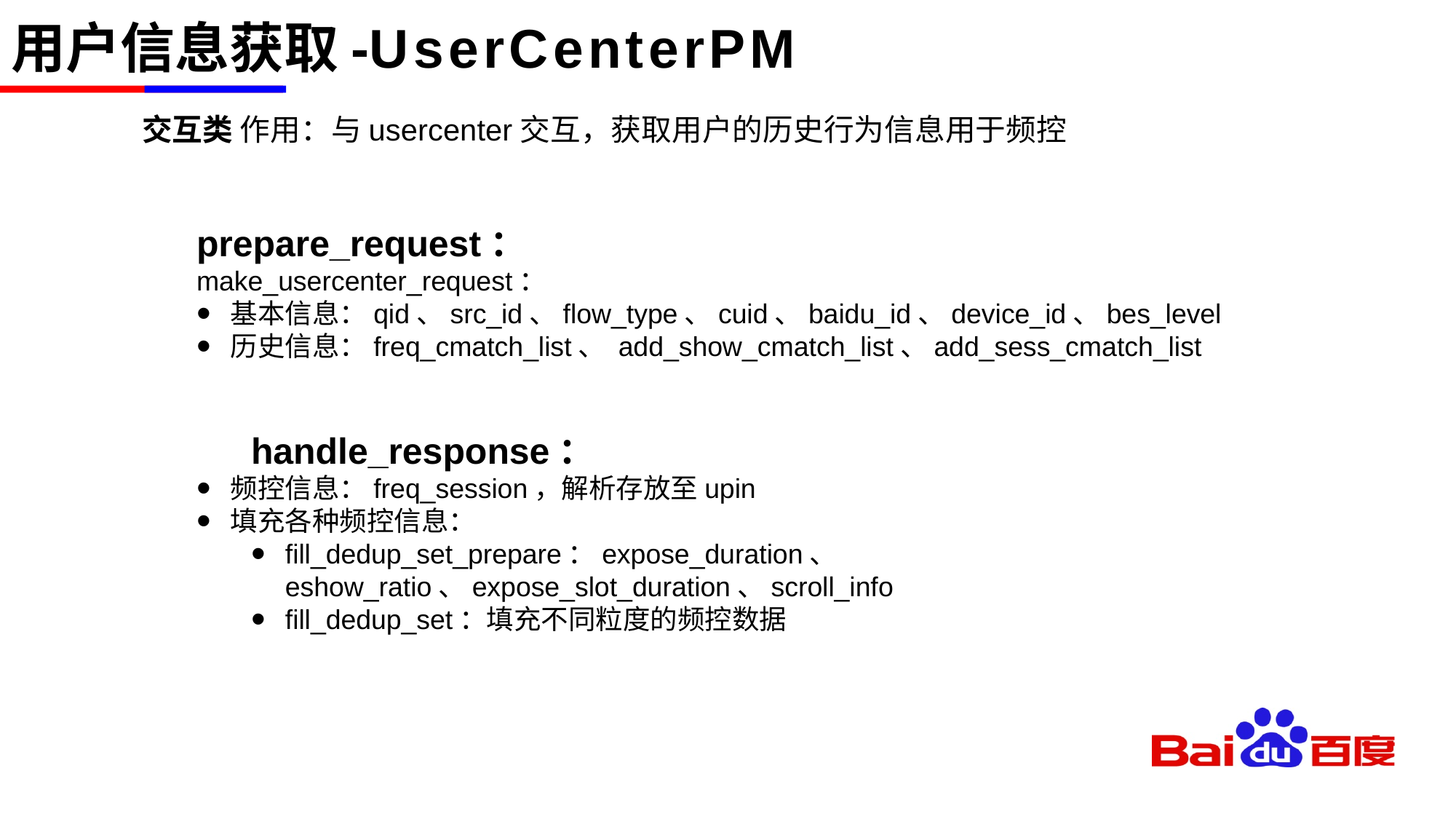

# 用户信息获取-UserCenterPM
交互类 作用：与usercenter交互，获取用户的历史行为信息用于频控

prepare_request：
make_usercenter_request：
基本信息：qid、src_id、flow_type、cuid、baidu_id、device_id、bes_level
历史信息：freq_cmatch_list、 add_show_cmatch_list、add_sess_cmatch_list

	handle_response：
频控信息：freq_session，解析存放至upin
填充各种频控信息：
fill_dedup_set_prepare：expose_duration、 eshow_ratio、expose_slot_duration、scroll_info
fill_dedup_set：填充不同粒度的频控数据